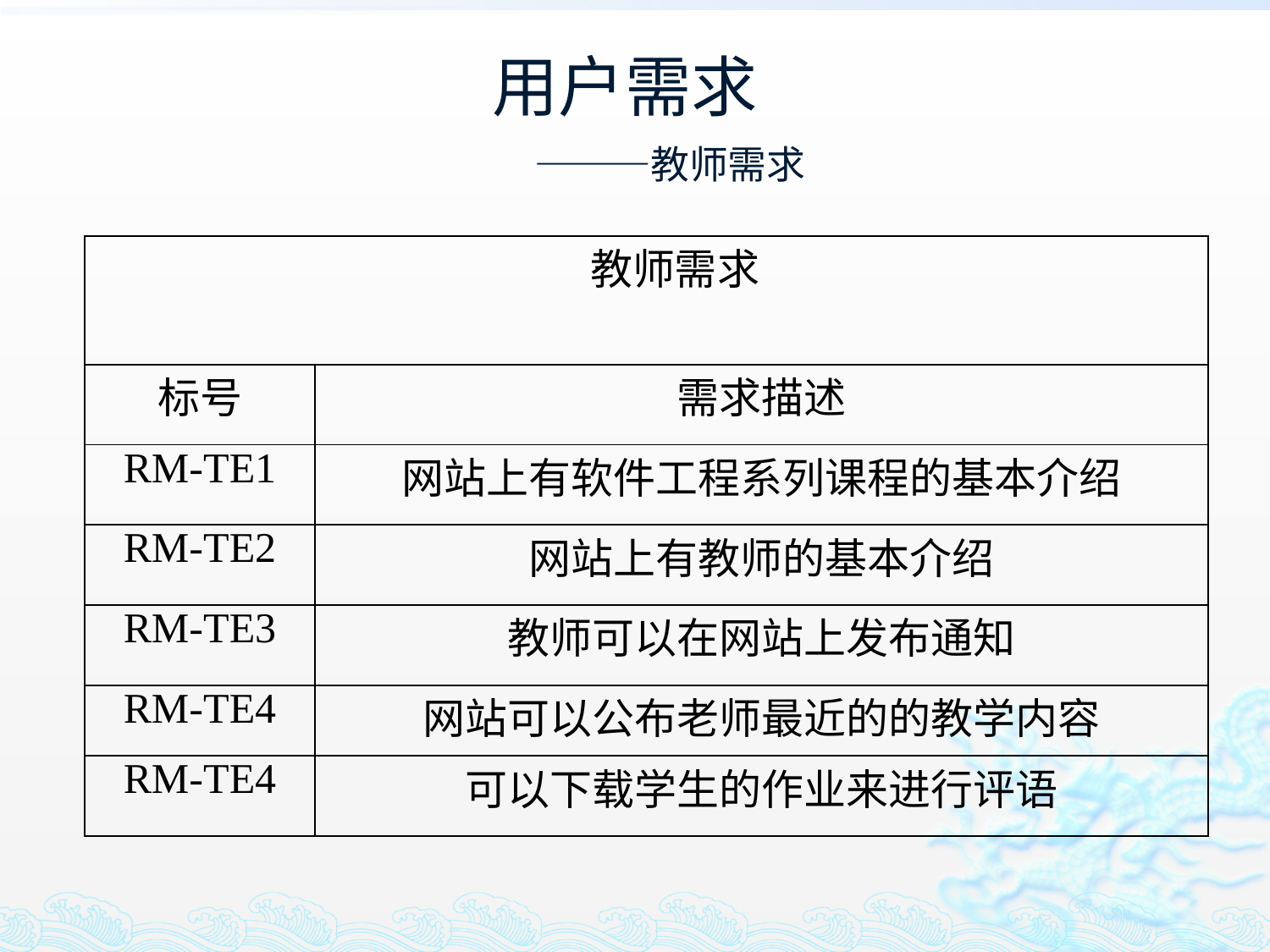

# 用户需求 ———教师需求
| 教师需求 |  |
| --- | --- |
| 标号 | 需求描述 |
| RM-TE1 | 网站上有软件工程系列课程的基本介绍 |
| RM-TE2 | 网站上有教师的基本介绍 |
| RM-TE3 | 教师可以在网站上发布通知 |
| RM-TE4 | 网站可以公布老师最近的的教学内容 |
| RM-TE4 | 可以下载学生的作业来进行评语 |